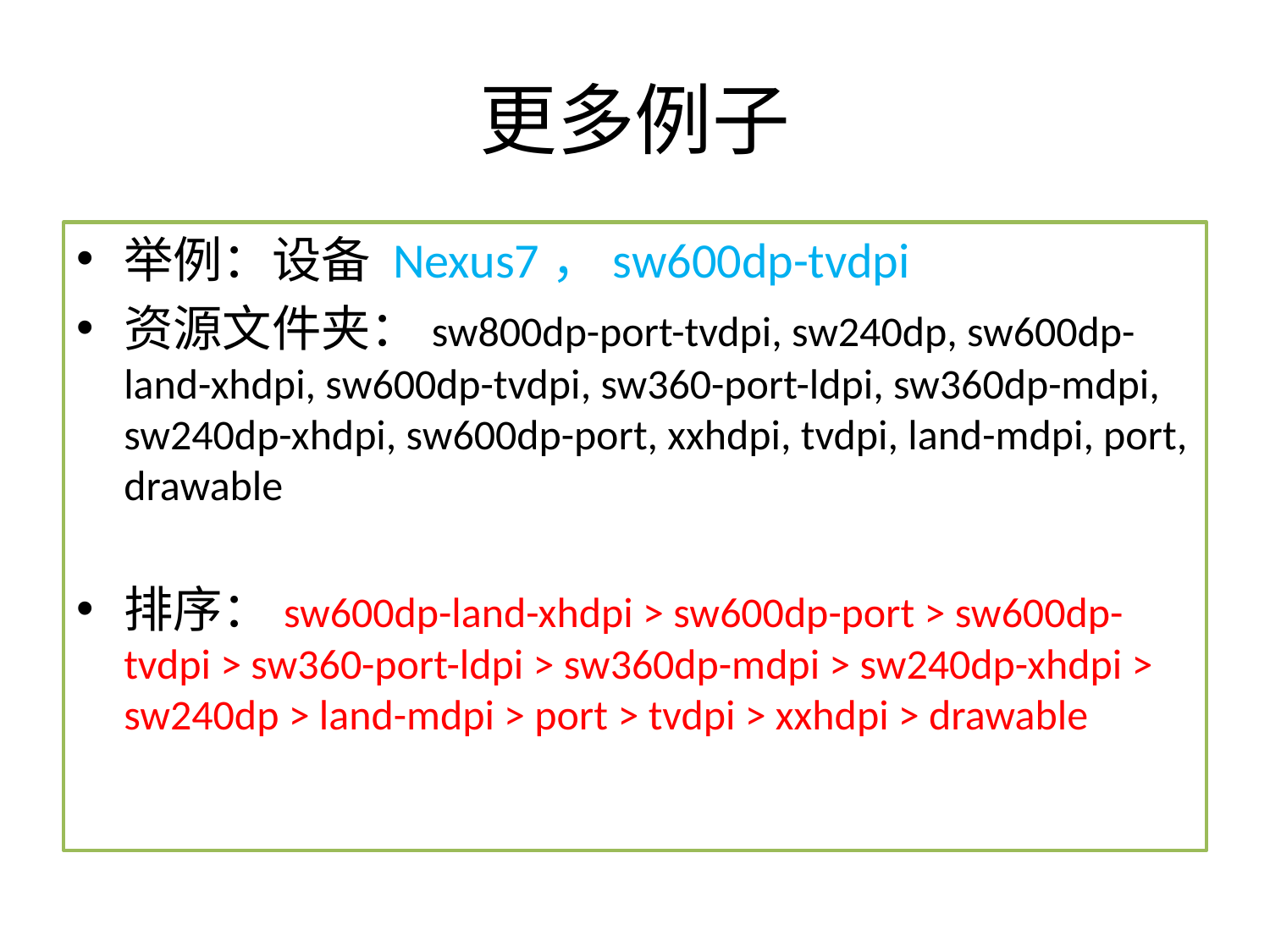

# 更多例子
举例：设备 Nexus7，sw600dp-tvdpi
资源文件夹：sw800dp-port-tvdpi, sw240dp, sw600dp-land-xhdpi, sw600dp-tvdpi, sw360-port-ldpi, sw360dp-mdpi, sw240dp-xhdpi, sw600dp-port, xxhdpi, tvdpi, land-mdpi, port, drawable

排序：sw600dp-land-xhdpi > sw600dp-port > sw600dp-tvdpi > sw360-port-ldpi > sw360dp-mdpi > sw240dp-xhdpi > sw240dp > land-mdpi > port > tvdpi > xxhdpi > drawable